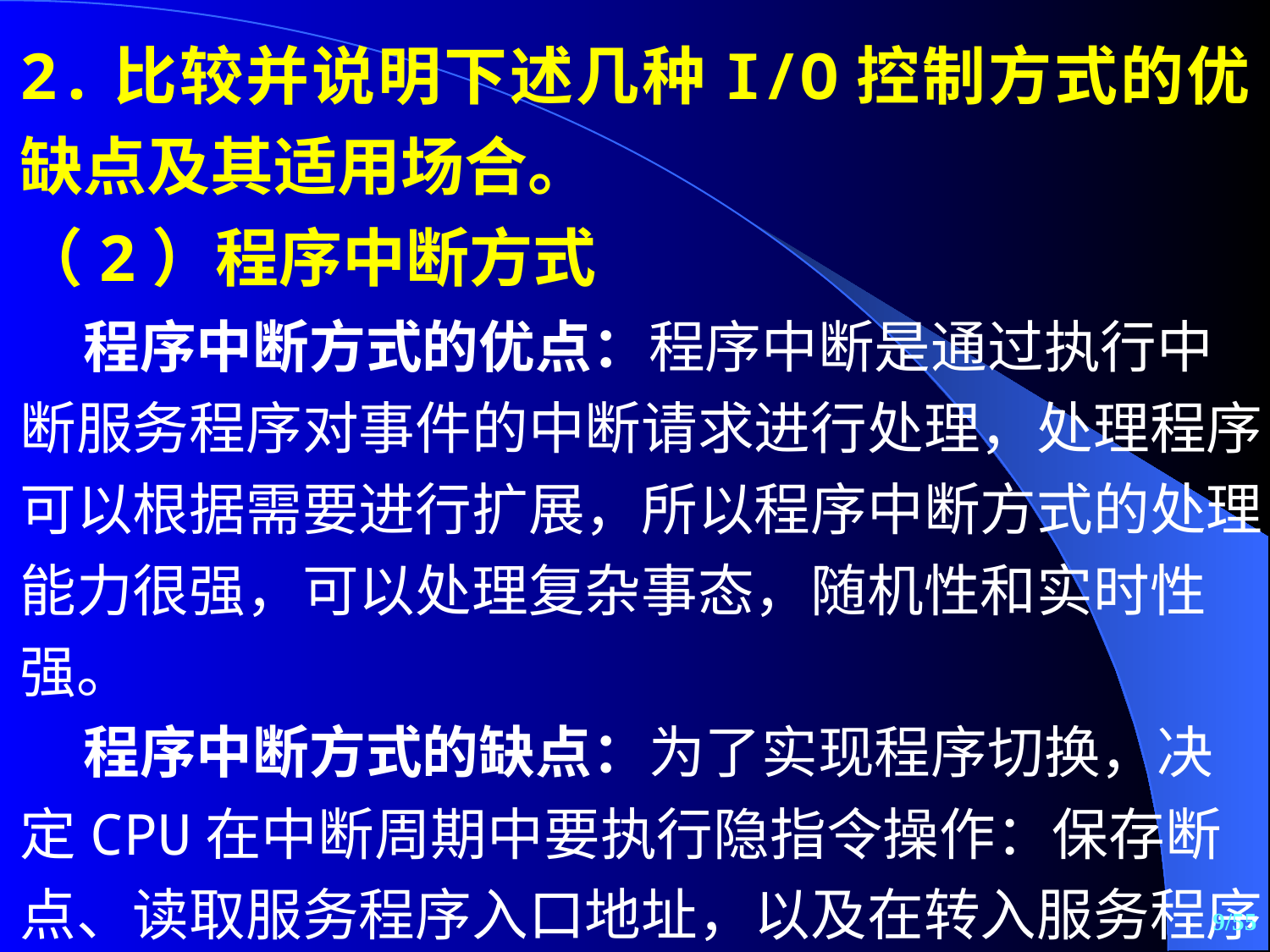

2.比较并说明下述几种I/O控制方式的优缺点及其适用场合。
（2）程序中断方式
程序中断方式的优点：程序中断是通过执行中断服务程序对事件的中断请求进行处理，处理程序可以根据需要进行扩展，所以程序中断方式的处理能力很强，可以处理复杂事态，随机性和实时性强。
程序中断方式的缺点：为了实现程序切换，决定CPU在中断周期中要执行隐指令操作：保存断点、读取服务程序入口地址，以及在转入服务程序后首先应执行现场保护等操作；在返回原程序前，还需
9/55